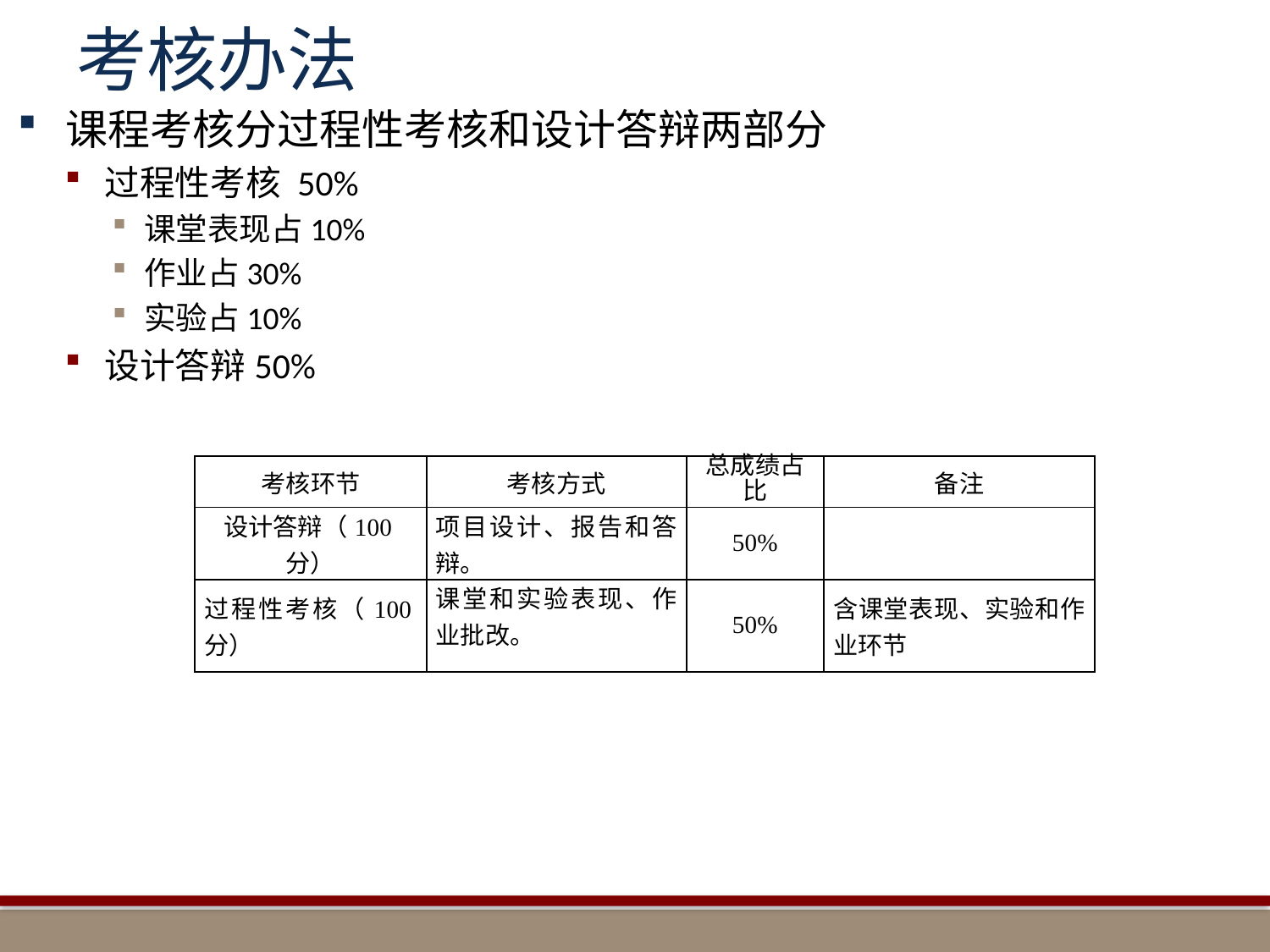

# 考核办法
课程考核分过程性考核和设计答辩两部分
过程性考核 50%
课堂表现占10%
作业占30%
实验占10%
设计答辩50%

| 考核环节 | 考核方式 | 总成绩占比 | 备注 |
| --- | --- | --- | --- |
| 设计答辩（100分） | 项目设计、报告和答辩。 | 50% |  |
| 过程性考核（100分） | 课堂和实验表现、作业批改。 | 50% | 含课堂表现、实验和作业环节 |